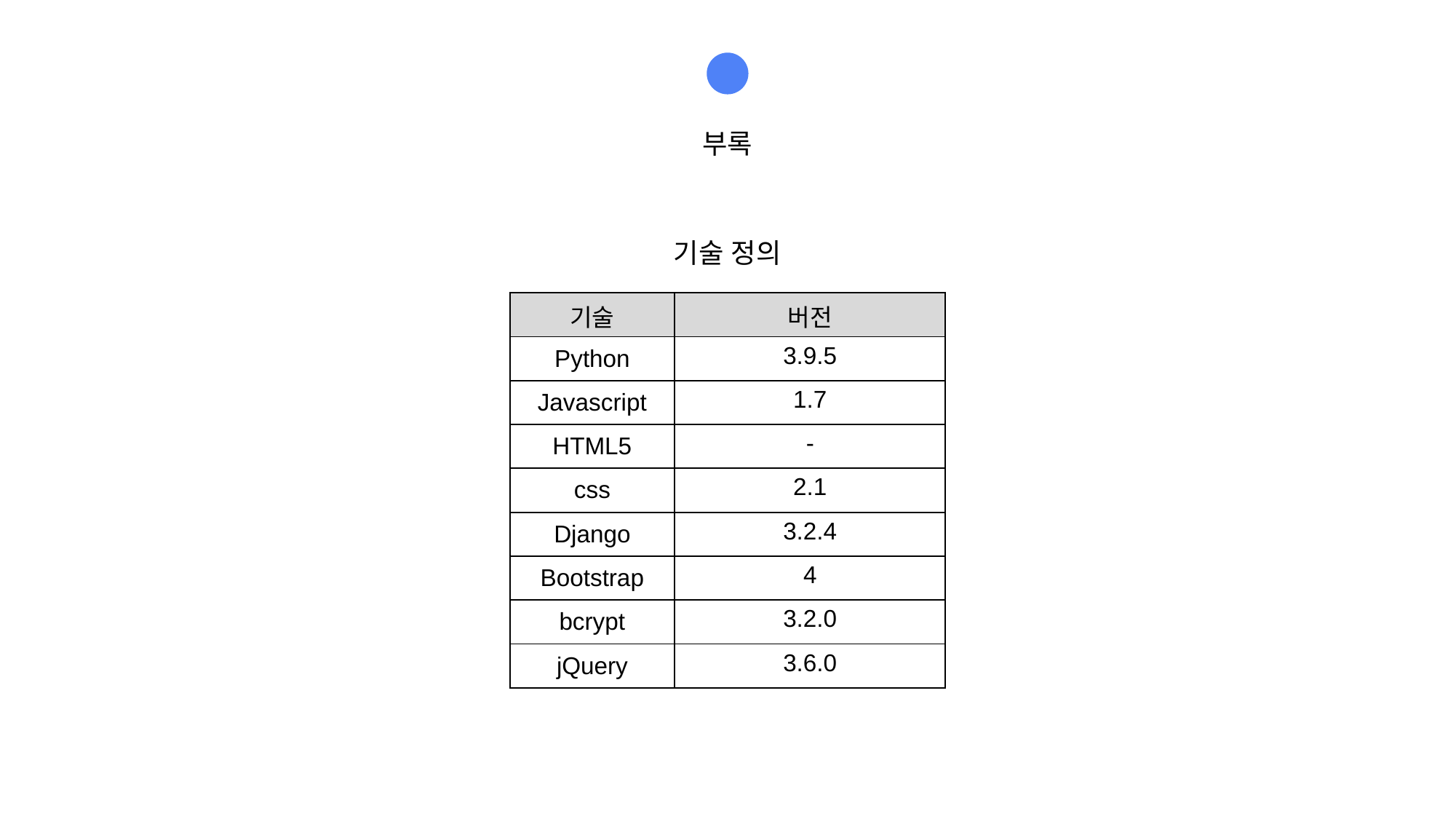

03
부록
기술 정의
| 기술 | 버전 |
| --- | --- |
| Python | 3.9.5 |
| Javascript | 1.7 |
| HTML5 | - |
| css | 2.1 |
| Django | 3.2.4 |
| Bootstrap | 4 |
| bcrypt | 3.2.0 |
| jQuery | 3.6.0 |